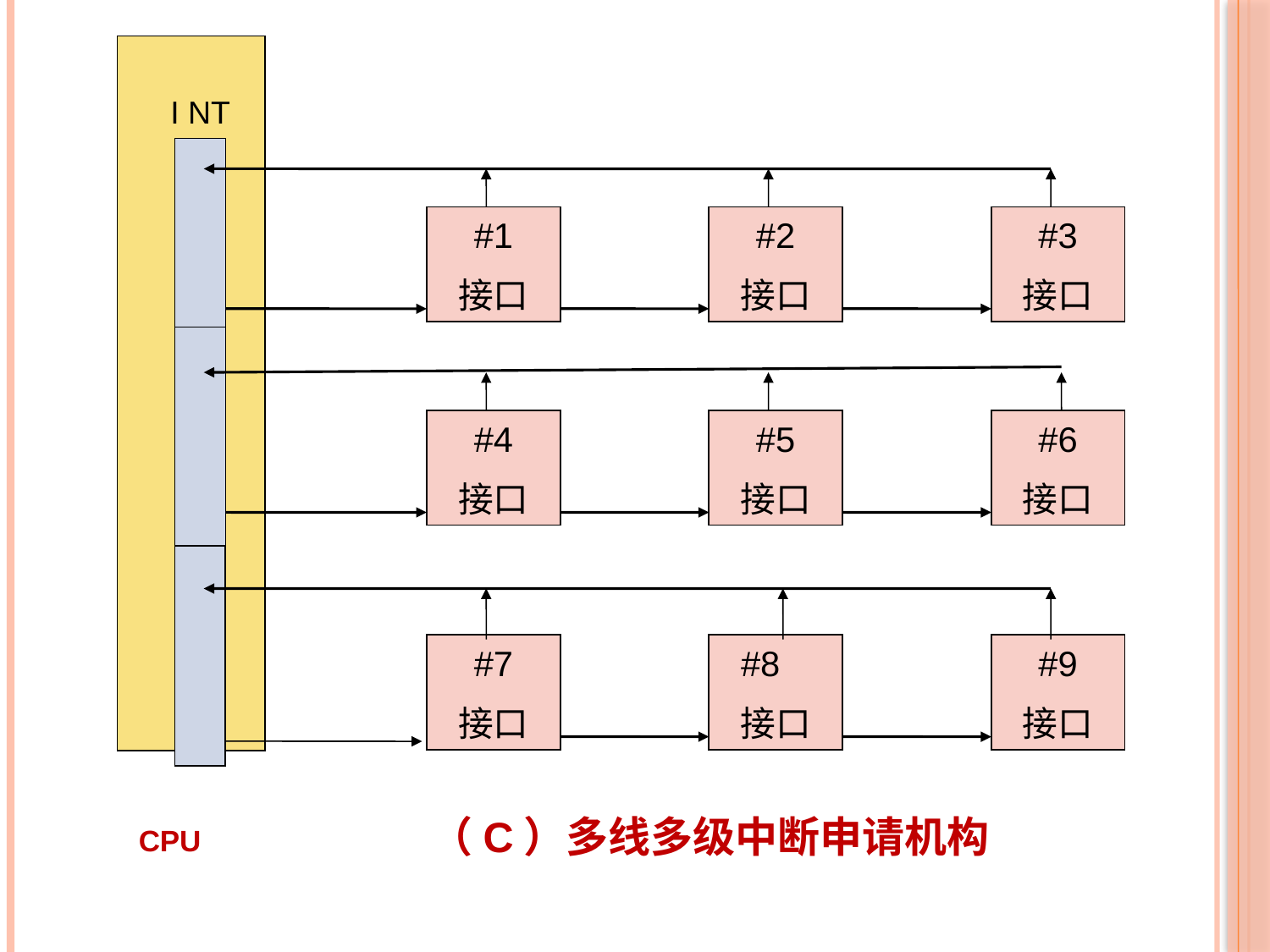

I NT

#1
接口
#2
接口
#3
接口

#4
接口
#5
接口
#6
接口

#7
接口
  #8
接口
#9
接口

（c）多线多级中断申请机构
# CPU